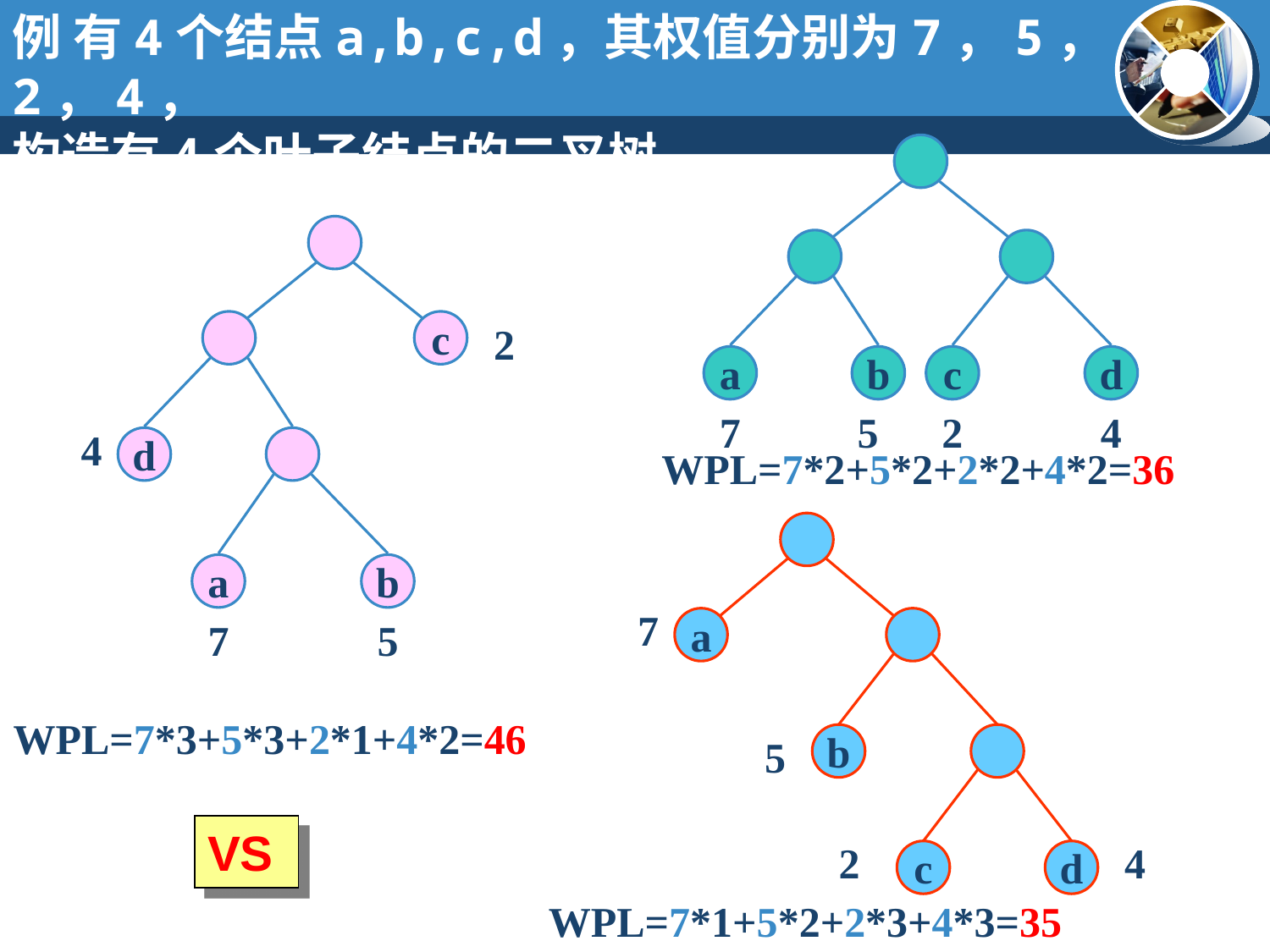

例 有4个结点a,b,c,d，其权值分别为7，5，2，4，
构造有4个叶子结点的二叉树

a
b
c
d
7
5
2
4

c
2
4
d

a
b
7
5

WPL=7*2+5*2+2*2+4*2=36

7
a

5
b

2
4
c
d
WPL=7*3+5*3+2*1+4*2=46
VS
WPL=7*1+5*2+2*3+4*3=35